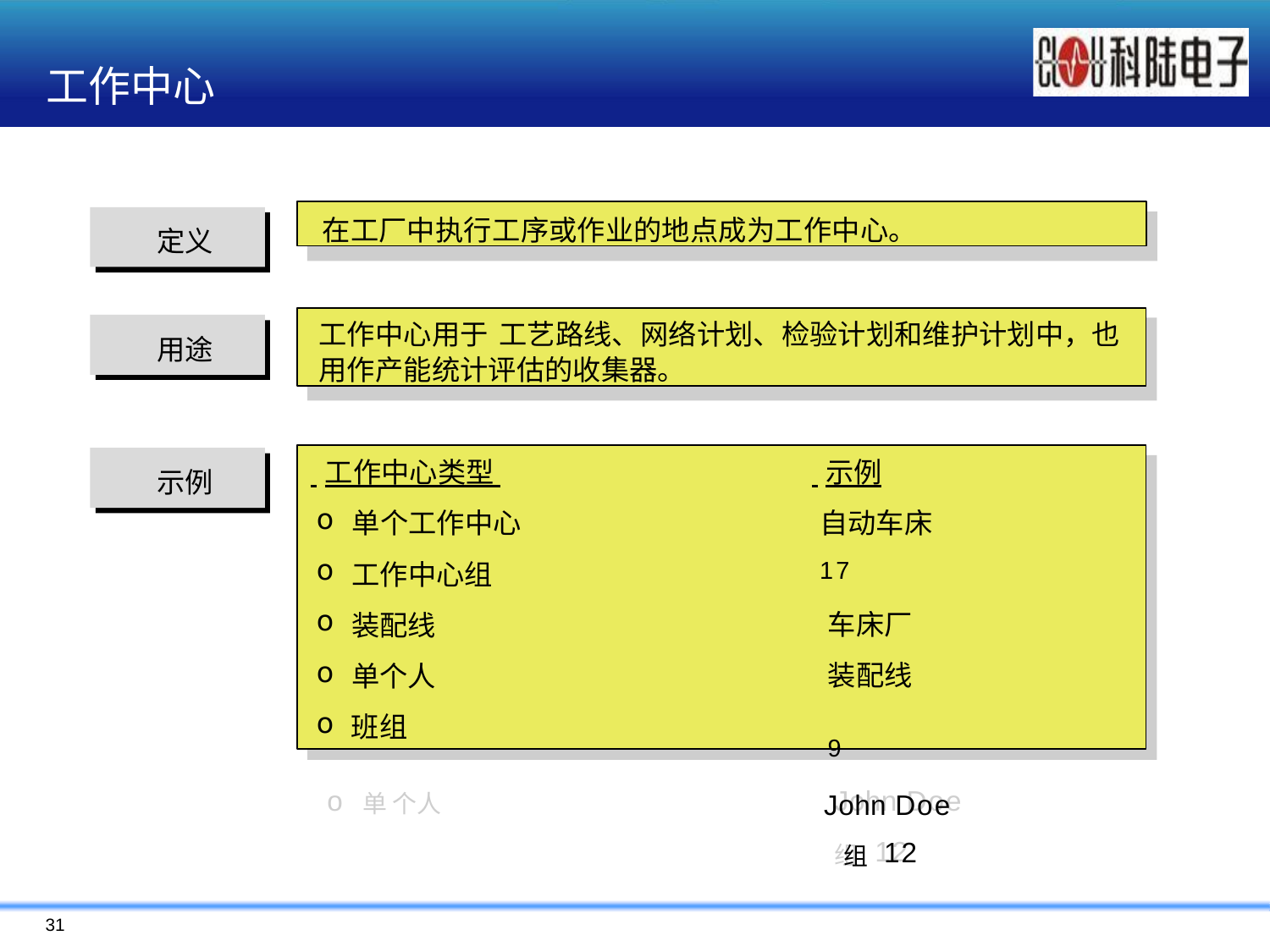

# 工作中心
在工厂中执行工序或作业的地点成为工作中心。

在工厂中执行工序或作业的地点成为工作中心。
定义
定义
工作中心用于 工艺路线、网络计划、检验计划和维护计划中，也
用作产能统计评估的收集器。

工作中心用于 工艺路线、网络、检查计划和维护任务清单中。也 可用作统计计算的能力集合。
用途
用途
 工作中心类型
单个工作中心
工作中心组
装配线
单个人
班组
 示例
自动车床 17
车床厂 装配线 9
John Doe  组 12

示例
工作中心类型	示例
o  单个工作中心	自动车床 17
o  工作中心组	车床厂
o 装 配线	装配线 9
o 单 个人	John Doe	组 12
示例

31